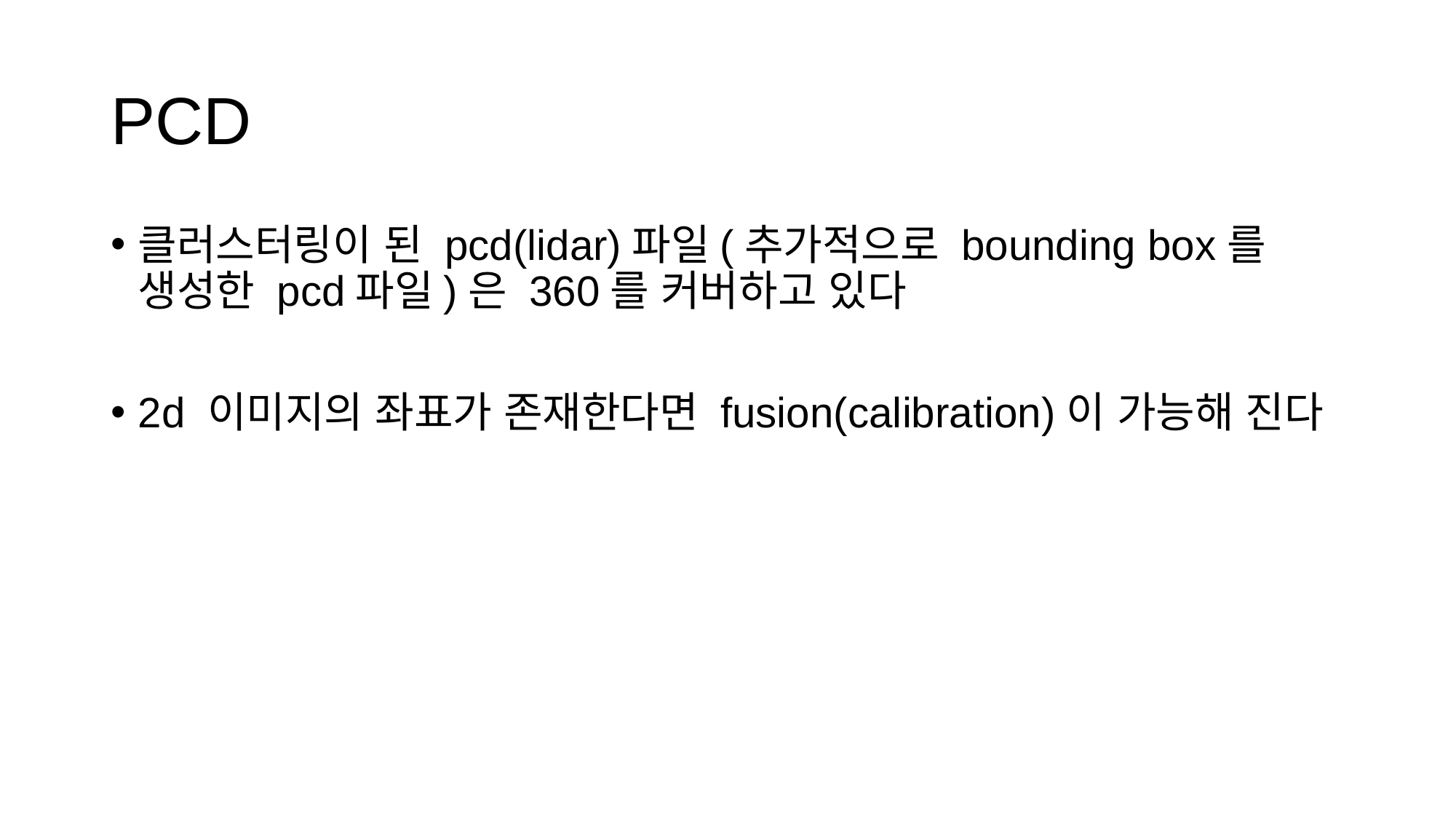

# PCD
클러스터링이 된 pcd(lidar)파일(추가적으로 bounding box를 생성한 pcd파일)은 360를 커버하고 있다

2d 이미지의 좌표가 존재한다면 fusion(calibration)이 가능해 진다